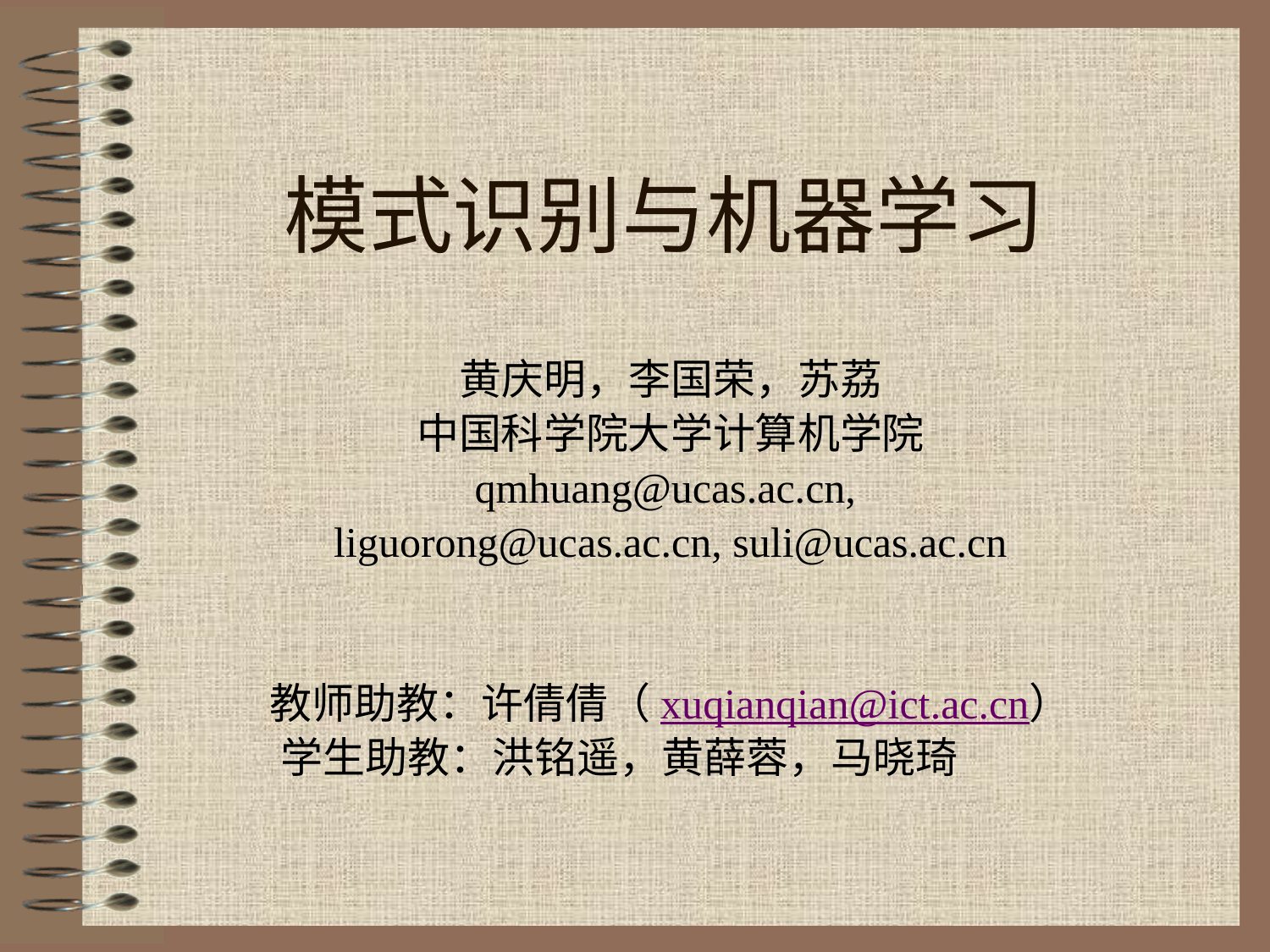

# 模式识别与机器学习
黄庆明，李国荣，苏荔
中国科学院大学计算机学院
qmhuang@ucas.ac.cn,
liguorong@ucas.ac.cn, suli@ucas.ac.cn

教师助教：许倩倩（xuqianqian@ict.ac.cn）
学生助教：洪铭遥，黄薛蓉，马晓琦